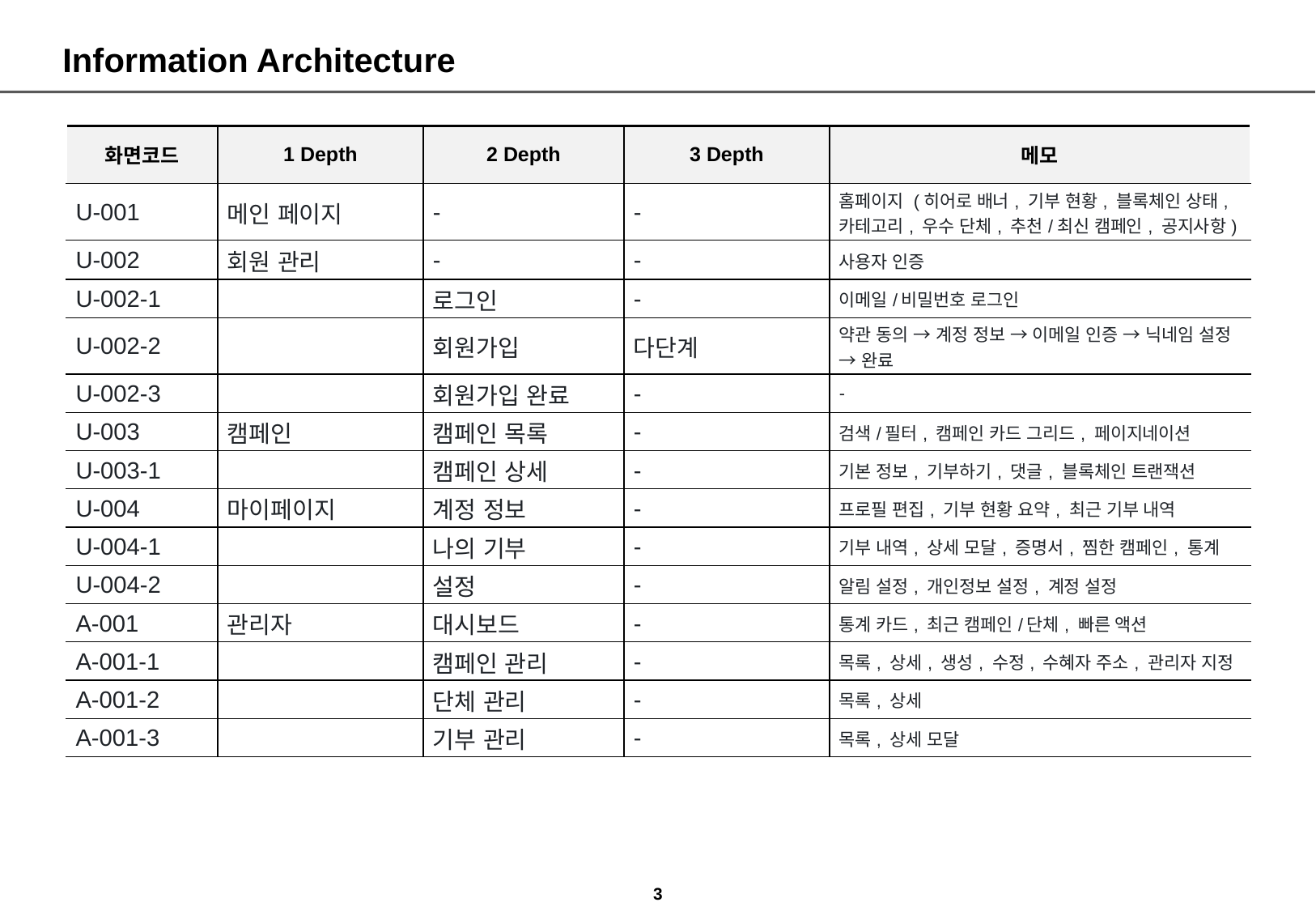

# Information Architecture
| 화면코드 | 1 Depth | 2 Depth | 3 Depth | 메모 |
| --- | --- | --- | --- | --- |
| U-001 | 메인 페이지 | - | - | 홈페이지 (히어로 배너, 기부 현황, 블록체인 상태, 카테고리, 우수 단체, 추천/최신 캠페인, 공지사항) |
| U-002 | 회원 관리 | - | - | 사용자 인증 |
| U-002-1 |  | 로그인 | - | 이메일/비밀번호 로그인 |
| U-002-2 |  | 회원가입 | 다단계 | 약관 동의 → 계정 정보 → 이메일 인증 → 닉네임 설정 → 완료 |
| U-002-3 |  | 회원가입 완료 | - | - |
| U-003 | 캠페인 | 캠페인 목록 | - | 검색/필터, 캠페인 카드 그리드, 페이지네이션 |
| U-003-1 |  | 캠페인 상세 | - | 기본 정보, 기부하기, 댓글, 블록체인 트랜잭션 |
| U-004 | 마이페이지 | 계정 정보 | - | 프로필 편집, 기부 현황 요약, 최근 기부 내역 |
| U-004-1 |  | 나의 기부 | - | 기부 내역, 상세 모달, 증명서, 찜한 캠페인, 통계 |
| U-004-2 |  | 설정 | - | 알림 설정, 개인정보 설정, 계정 설정 |
| A-001 | 관리자 | 대시보드 | - | 통계 카드, 최근 캠페인/단체, 빠른 액션 |
| A-001-1 |  | 캠페인 관리 | - | 목록, 상세, 생성, 수정, 수혜자 주소, 관리자 지정 |
| A-001-2 |  | 단체 관리 | - | 목록, 상세 |
| A-001-3 |  | 기부 관리 | - | 목록, 상세 모달 |